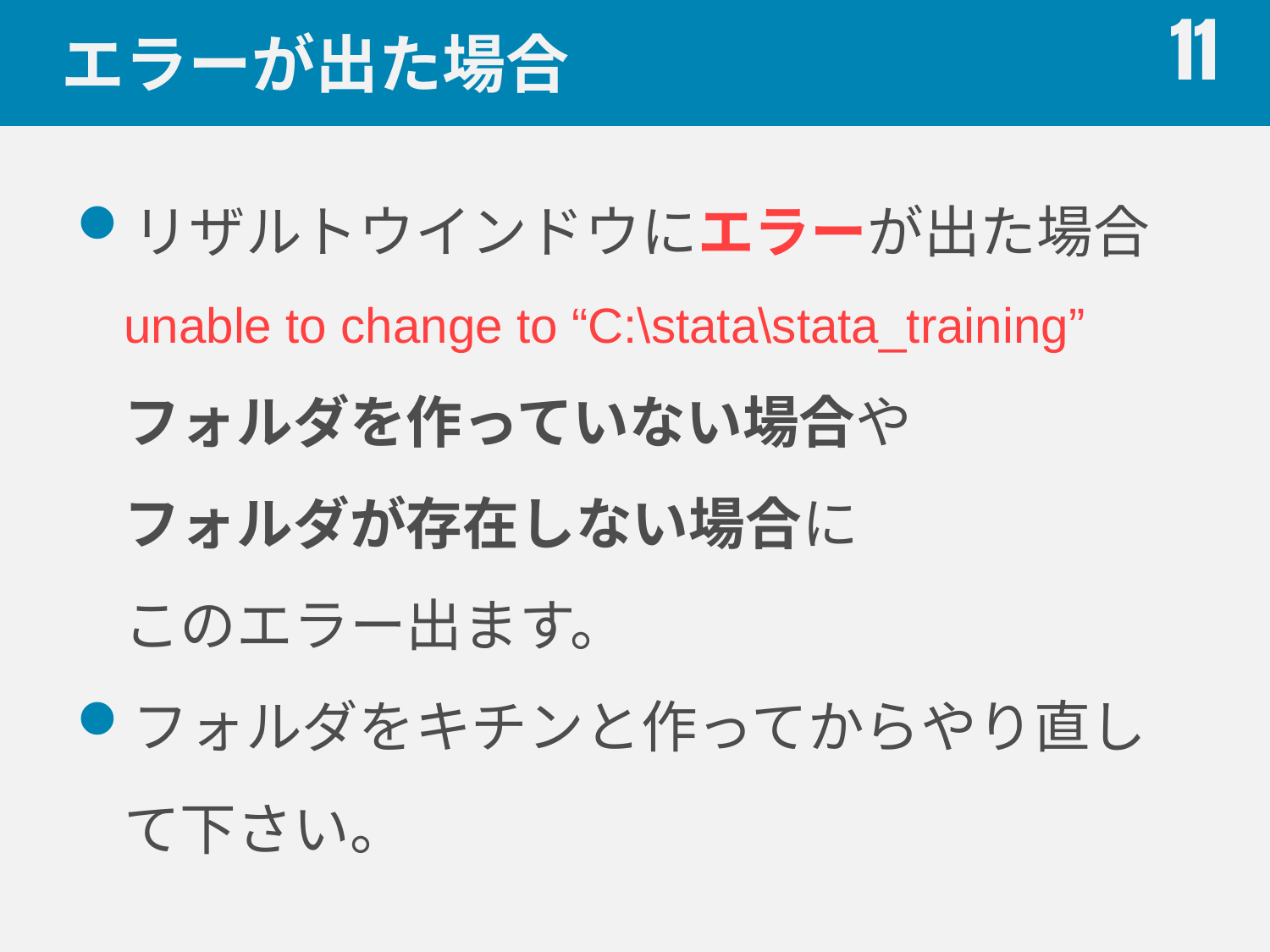

# エラーが出た場合
 11
リザルトウインドウにエラーが出た場合
unable to change to “C:\stata\stata_training”
フォルダを作っていない場合や
フォルダが存在しない場合に
このエラー出ます。
フォルダをキチンと作ってからやり直して下さい。